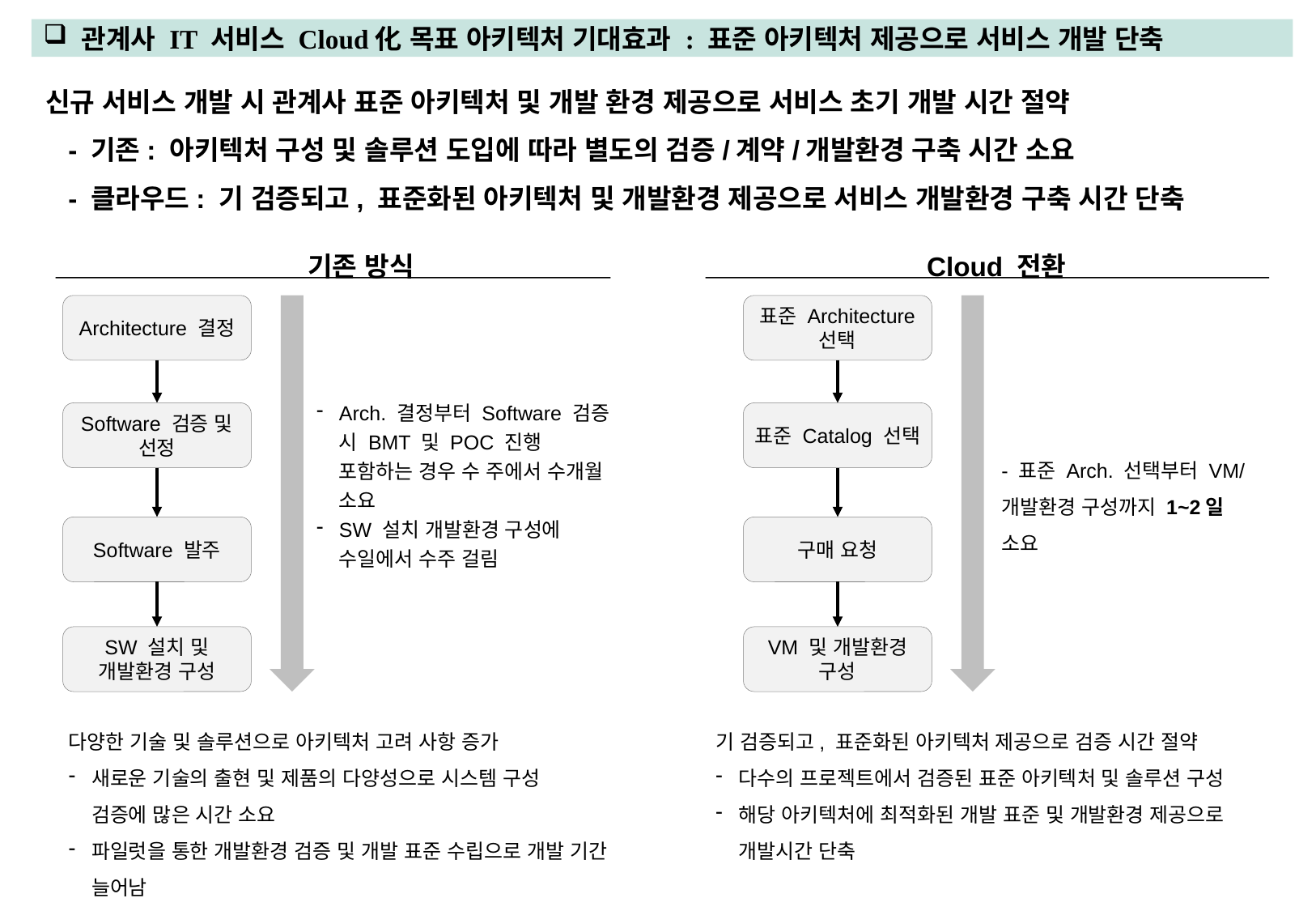

관계사 IT 서비스 Cloud化 목표 아키텍처 기대효과 : 표준 아키텍처 제공으로 서비스 개발 단축
신규 서비스 개발 시 관계사 표준 아키텍처 및 개발 환경 제공으로 서비스 초기 개발 시간 절약
   - 기존: 아키텍처 구성 및 솔루션 도입에 따라 별도의 검증/계약/개발환경 구축 시간 소요
   - 클라우드: 기 검증되고, 표준화된 아키텍처 및 개발환경 제공으로 서비스 개발환경 구축 시간 단축

기존 방식
Cloud 전환
Architecture 결정

표준 Architecture 선택

Arch. 결정부터 Software 검증 시 BMT 및 POC 진행 포함하는 경우 수 주에서 수개월
소요
SW 설치 개발환경 구성에 수일에서 수주 걸림
Software 검증 및 선정
표준 Catalog 선택
- 표준 Arch. 선택부터 VM/
개발환경 구성까지 1~2일 소요
Software 발주
구매 요청
SW 설치 및 개발환경 구성
VM 및 개발환경 구성
기 검증되고, 표준화된 아키텍처 제공으로 검증 시간 절약
다수의 프로젝트에서 검증된 표준 아키텍처 및 솔루션 구성
해당 아키텍처에 최적화된 개발 표준 및 개발환경 제공으로 개발시간 단축
다양한 기술 및 솔루션으로 아키텍처 고려 사항 증가
새로운 기술의 출현 및 제품의 다양성으로 시스템 구성
검증에 많은 시간 소요
파일럿을 통한 개발환경 검증 및 개발 표준 수립으로 개발 기간 늘어남